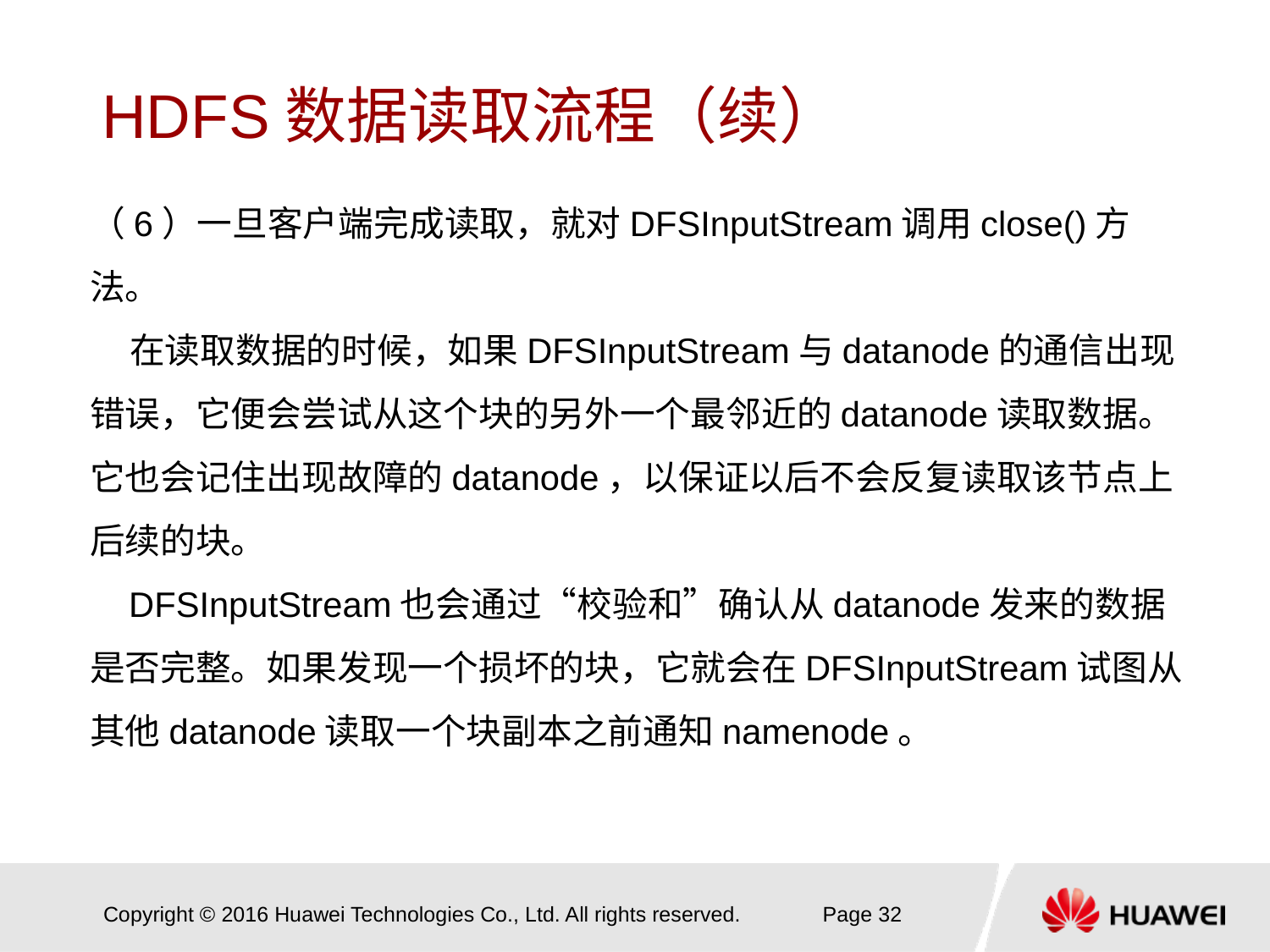

# HDFS数据读取流程（续）
（6）一旦客户端完成读取，就对DFSInputStream调用close()方法。
    在读取数据的时候，如果DFSInputStream与datanode的通信出现错误，它便会尝试从这个块的另外一个最邻近的datanode读取数据。它也会记住出现故障的datanode，以保证以后不会反复读取该节点上后续的块。
    DFSInputStream也会通过“校验和”确认从datanode发来的数据是否完整。如果发现一个损坏的块，它就会在DFSInputStream试图从其他datanode读取一个块副本之前通知namenode。